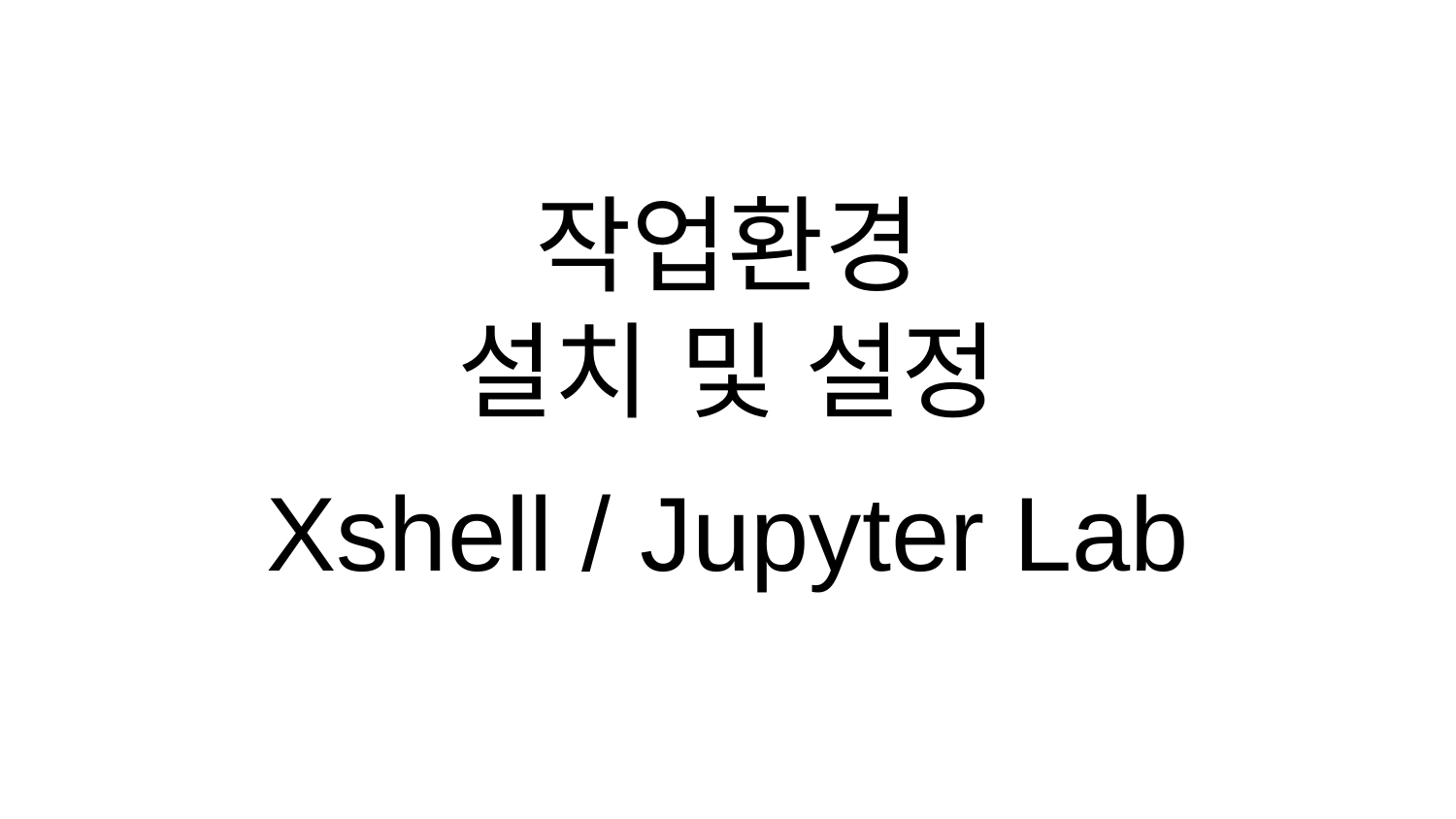

# 작업환경
설치 및 설정
Xshell / Jupyter Lab